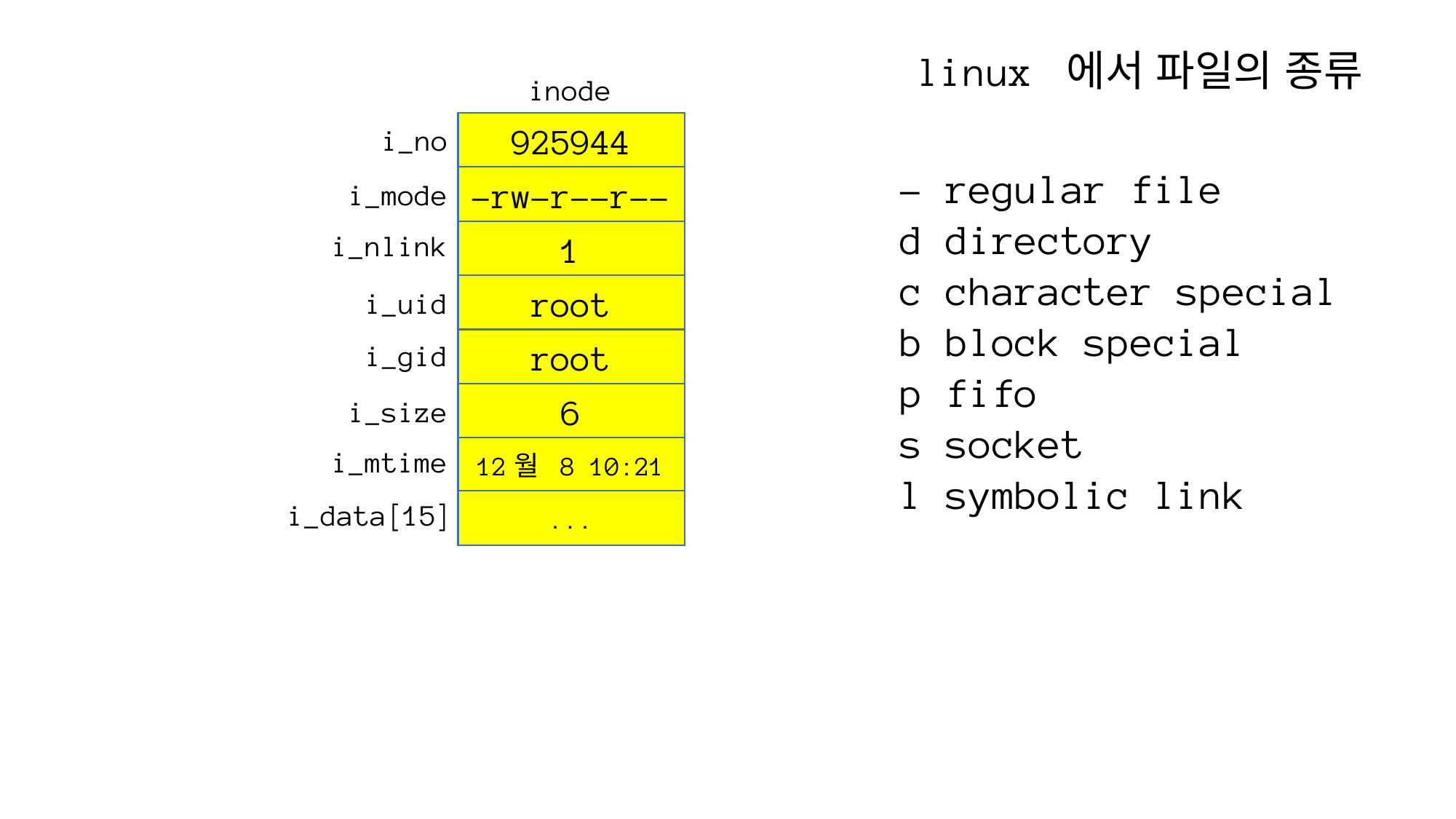

linux 에서 파일의 종류
inode
925944
i_no
- regular file
d directory
c character special
b block special
p fifo
s socket
l symbolic link
-rw-r--r--
i_mode
i_nlink
1
root
i_uid
root
i_gid
6
i_size
i_mtime
12월  8 10:21
i_data[15]
...